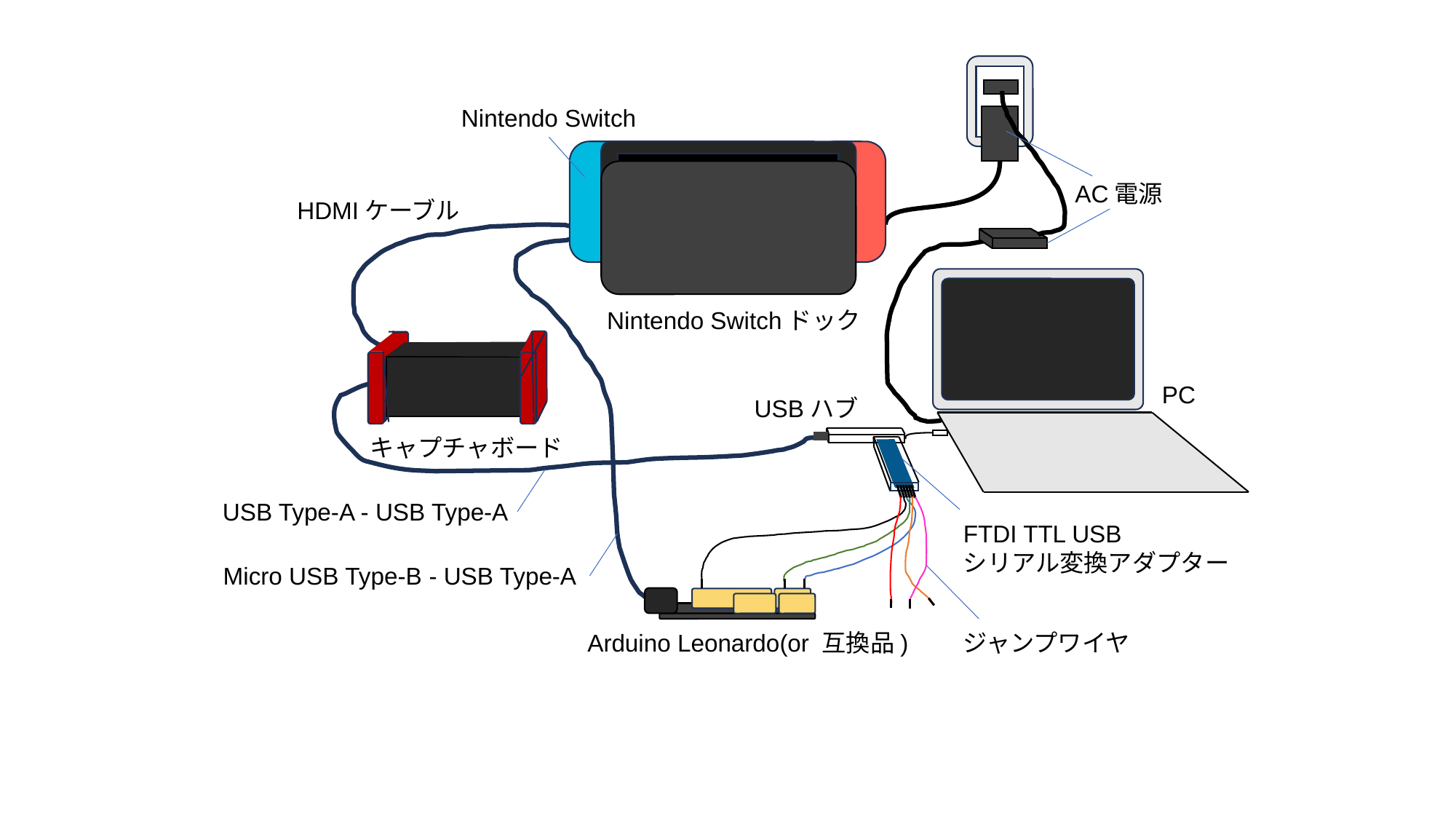

Nintendo Switch
AC電源
HDMIケーブル
Nintendo Switchドック
PC
USBハブ
キャプチャボード
USB Type-A - USB Type-A
FTDI TTL USB
シリアル変換アダプター
Micro USB Type-B - USB Type-A
Arduino Leonardo(or 互換品)
ジャンプワイヤ